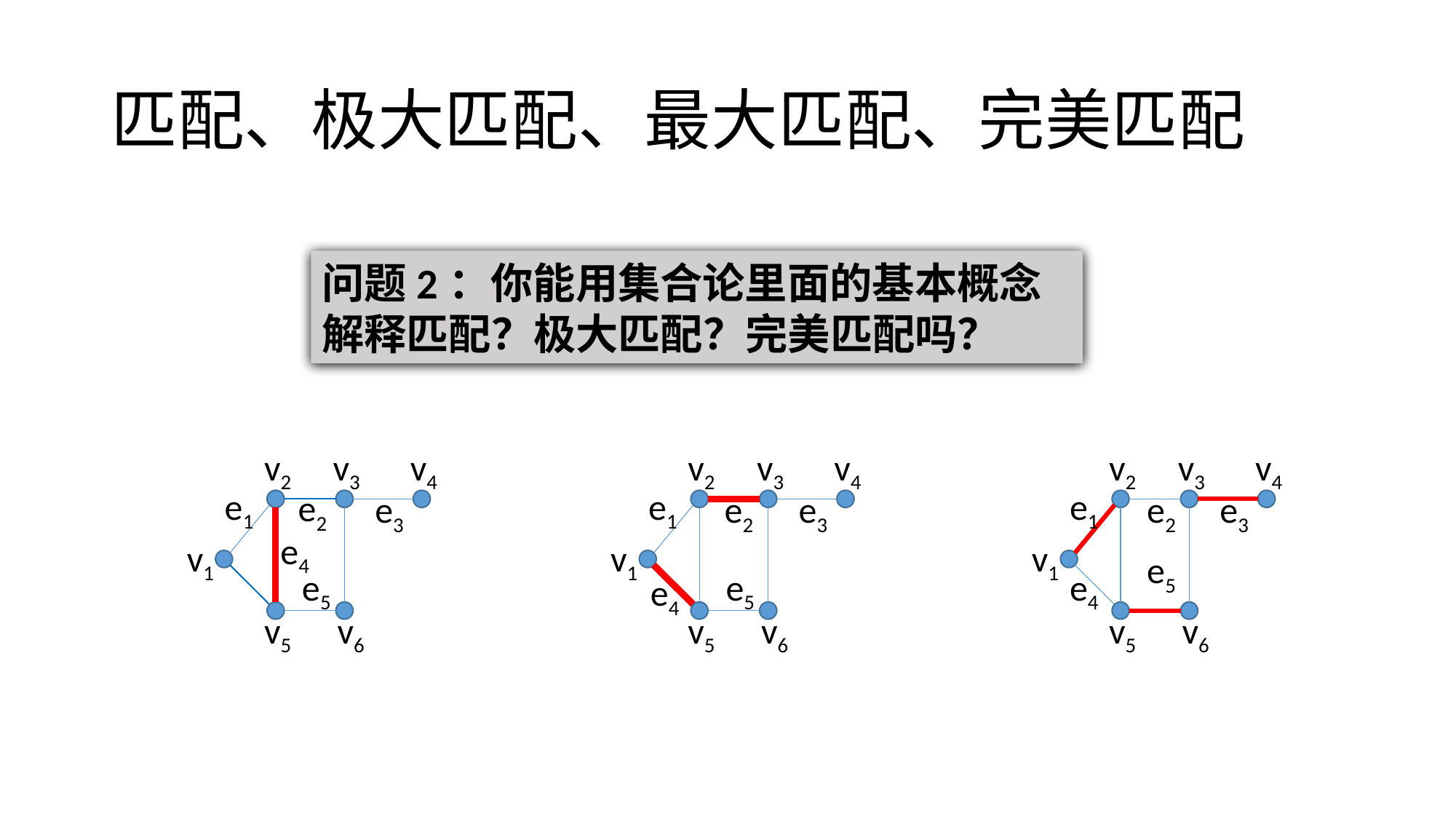

# 匹配、极大匹配、最大匹配、完美匹配
问题2：你能用集合论里面的基本概念解释匹配？极大匹配？完美匹配吗？
v2
v3
v4
v2
v3
v4
v2
v3
v4
e1
e2
e3

v1
e5

e4

v5
v6
e1
e1
e2
e2
e3
e3

e4
v1
v1

e5
e5
e4
v5

v6

v5

v6